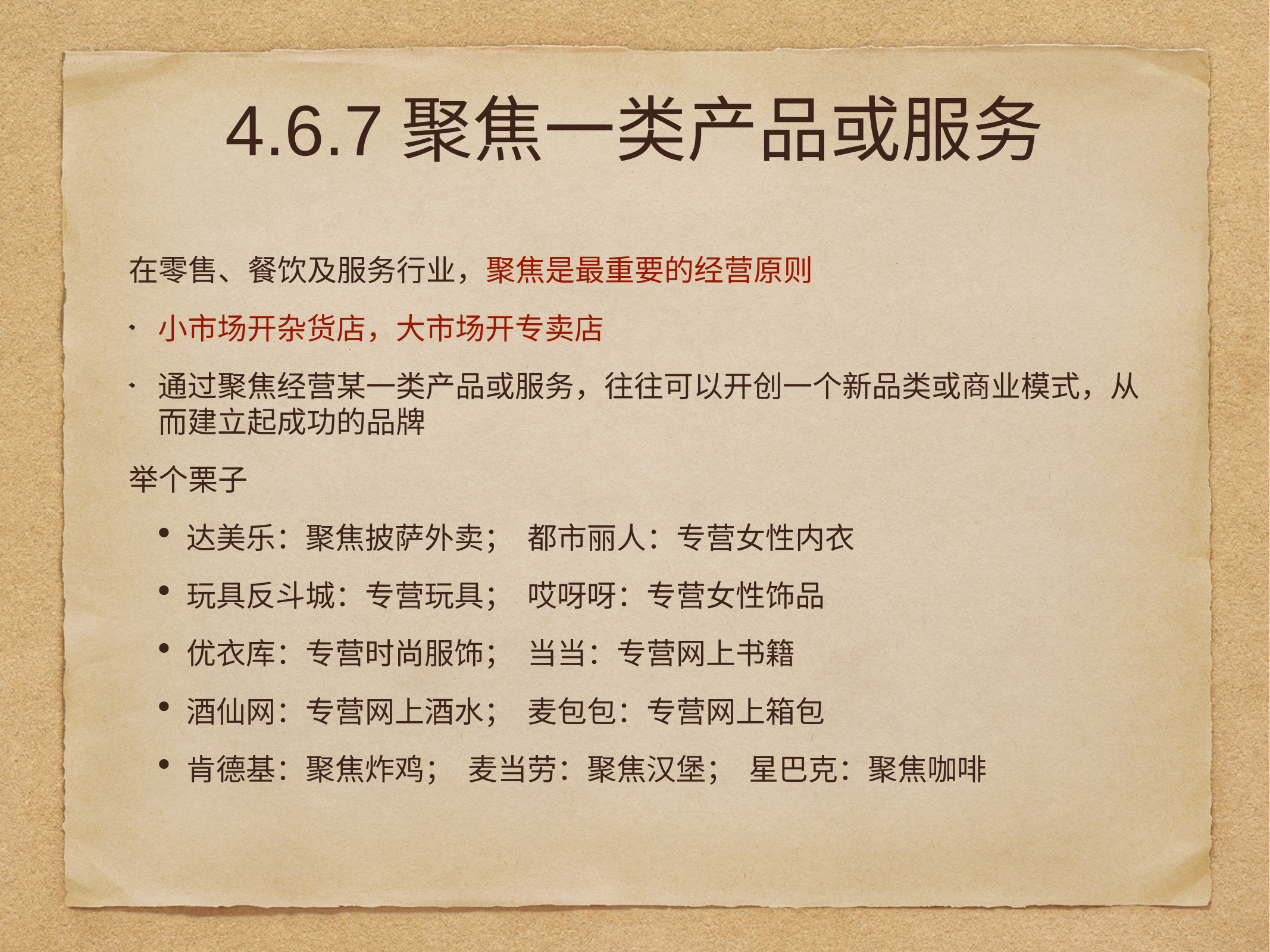

# 4.6.7聚焦一类产品或服务
在零售、餐饮及服务行业，聚焦是最重要的经营原则
小市场开杂货店，大市场开专卖店
通过聚焦经营某一类产品或服务，往往可以开创一个新品类或商业模式，从而建立起成功的品牌
举个栗子
达美乐：聚焦披萨外卖；  都市丽人：专营女性内衣
玩具反斗城：专营玩具；  哎呀呀：专营女性饰品
优衣库：专营时尚服饰；  当当：专营网上书籍
酒仙网：专营网上酒水；  麦包包：专营网上箱包
肯德基：聚焦炸鸡；  麦当劳：聚焦汉堡；  星巴克：聚焦咖啡